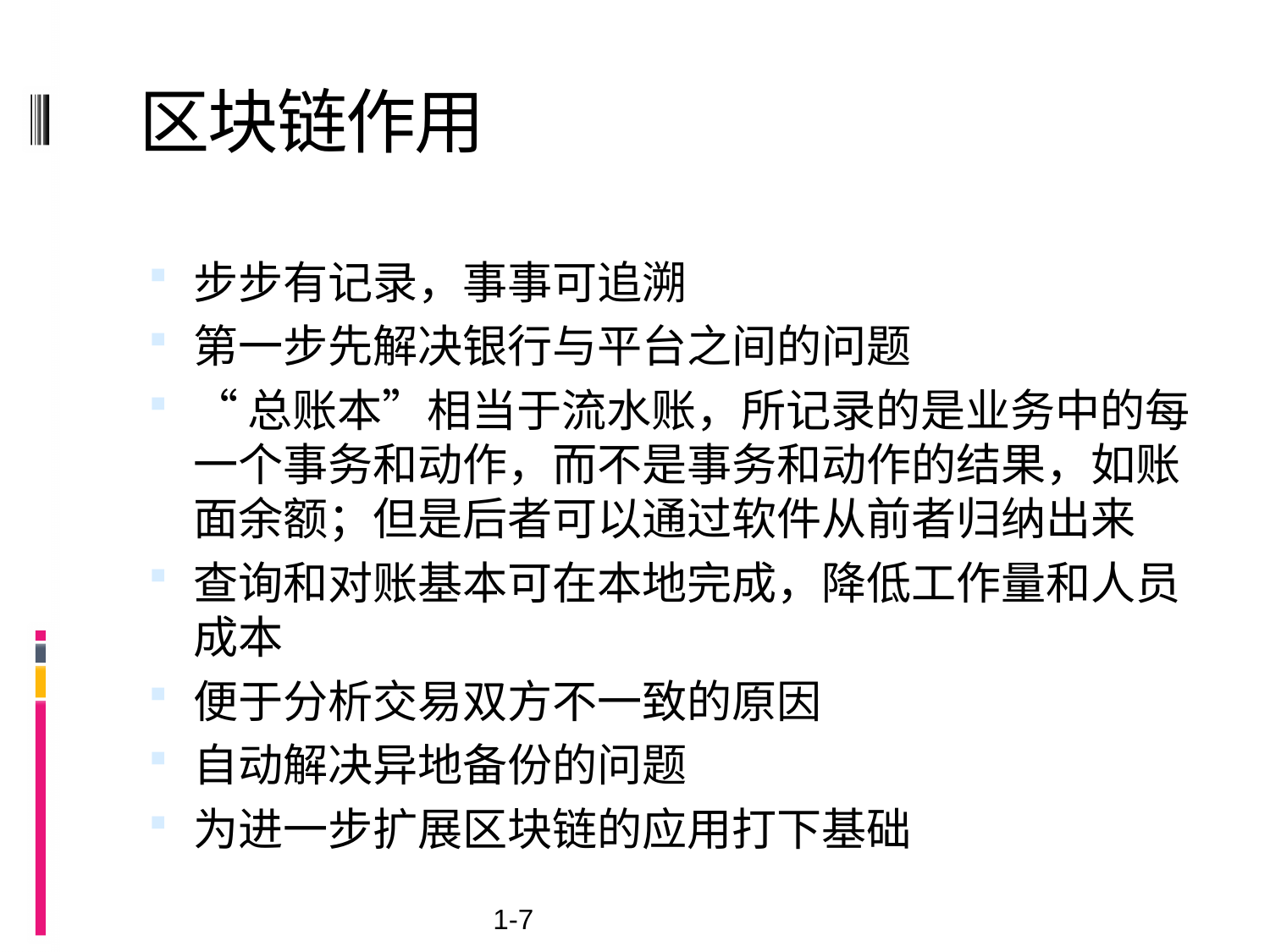

# 区块链作用
步步有记录，事事可追溯
第一步先解决银行与平台之间的问题
“总账本”相当于流水账，所记录的是业务中的每一个事务和动作，而不是事务和动作的结果，如账面余额；但是后者可以通过软件从前者归纳出来
查询和对账基本可在本地完成，降低工作量和人员成本
便于分析交易双方不一致的原因
自动解决异地备份的问题
为进一步扩展区块链的应用打下基础

1-7
7